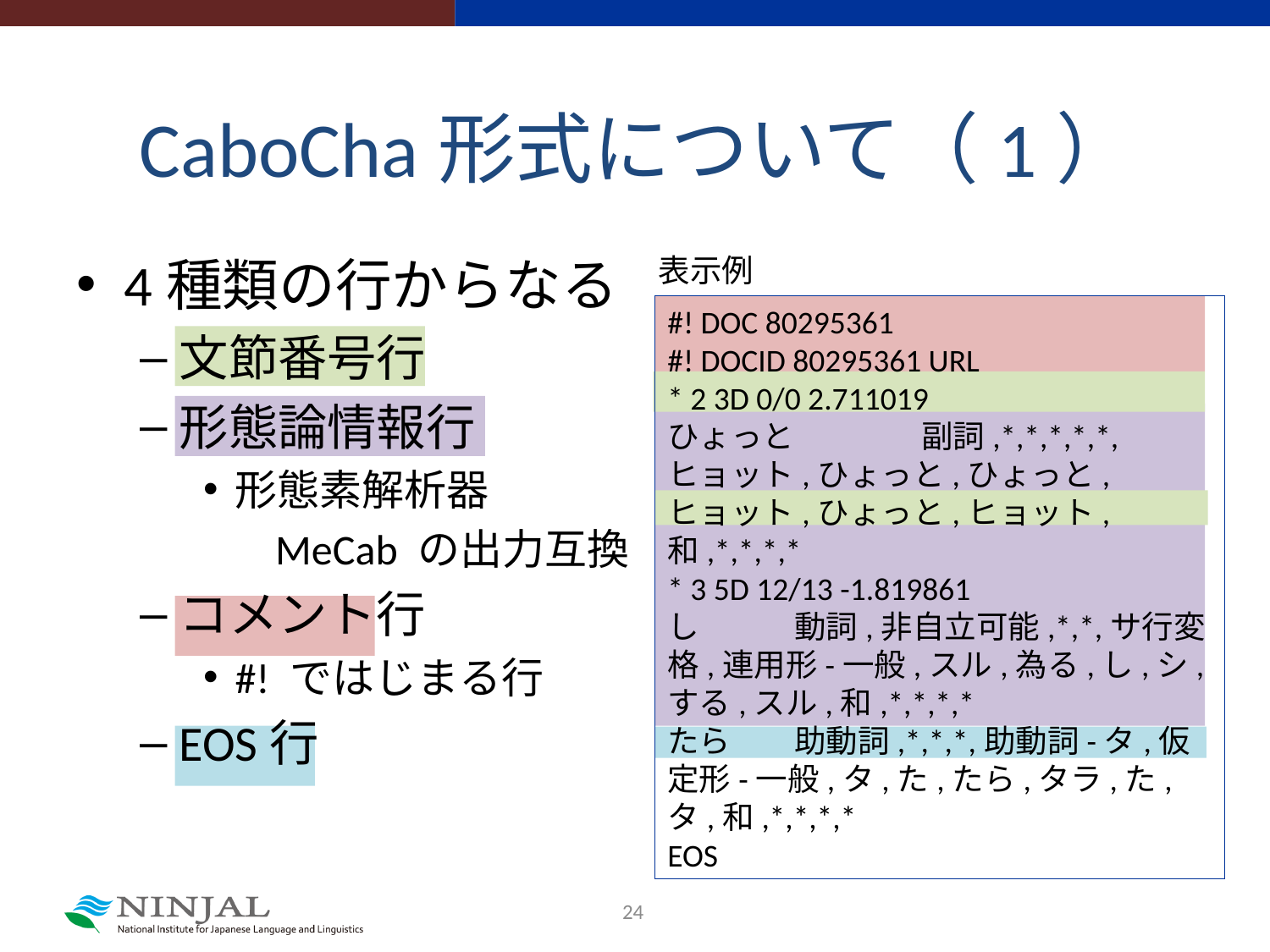

# CaboCha形式について（1）
4種類の行からなる
文節番号行
形態論情報行
形態素解析器
 　MeCab の出力互換
コメント行
#! ではじまる行
EOS行

表示例

#! DOC 80295361
#! DOCID 80295361 URL
* 2 3D 0/0 2.711019
ひょっと	副詞,*,*,*,*,*,ヒョット,ひょっと,ひょっと,ヒョット,ひょっと,ヒョット,和,*,*,*,*
* 3 5D 12/13 -1.819861
し	動詞,非自立可能,*,*,サ行変格,連用形-一般,スル,為る,し,シ,する,スル,和,*,*,*,*
たら	助動詞,*,*,*,助動詞-タ,仮定形-一般,タ,た,たら,タラ,た,タ,和,*,*,*,*
EOS

24